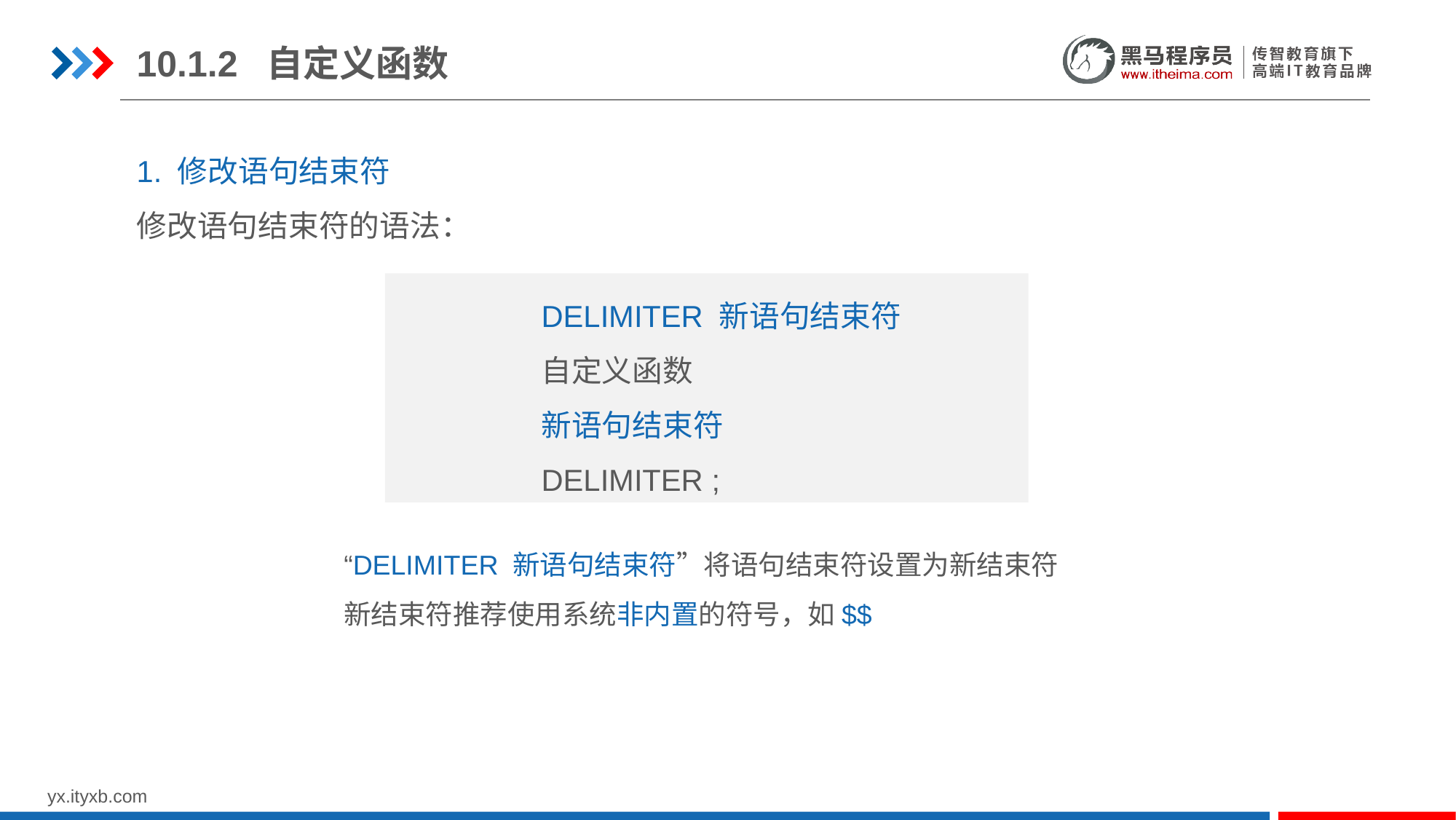

10.1.2  自定义函数
1. 修改语句结束符
修改语句结束符的语法：
DELIMITER 新语句结束符
自定义函数
新语句结束符
DELIMITER ;
“DELIMITER 新语句结束符”将语句结束符设置为新结束符
新结束符推荐使用系统非内置的符号，如$$